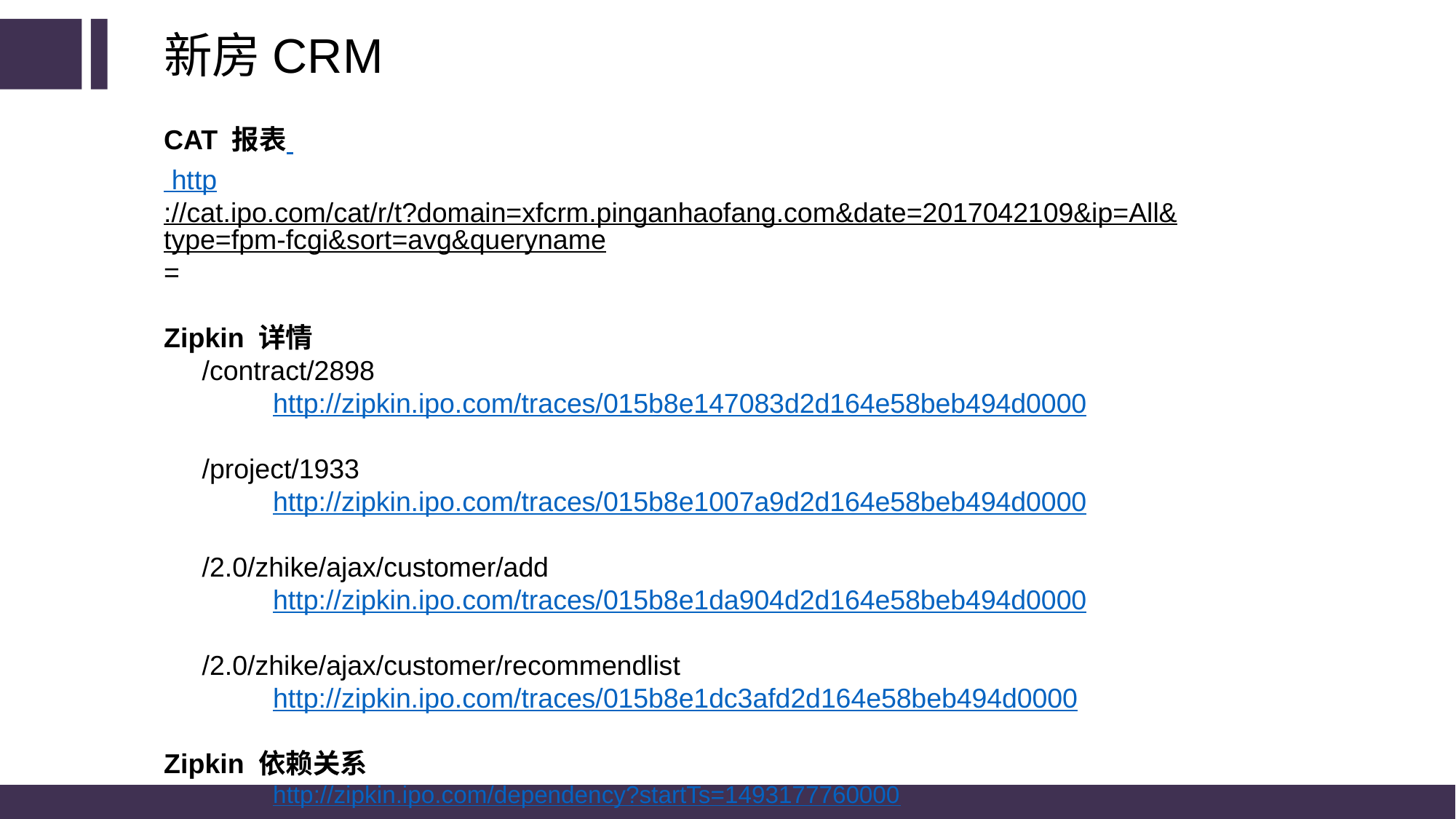

新房CRM
CAT 报表
 http://cat.ipo.com/cat/r/t?domain=xfcrm.pinganhaofang.com&date=2017042109&ip=All&type=fpm-fcgi&sort=avg&queryname=

Zipkin 详情
     /contract/2898
	http://zipkin.ipo.com/traces/015b8e147083d2d164e58beb494d0000

     /project/1933
	http://zipkin.ipo.com/traces/015b8e1007a9d2d164e58beb494d0000

     /2.0/zhike/ajax/customer/add
	http://zipkin.ipo.com/traces/015b8e1da904d2d164e58beb494d0000

     /2.0/zhike/ajax/customer/recommendlist
	http://zipkin.ipo.com/traces/015b8e1dc3afd2d164e58beb494d0000

Zipkin 依赖关系
	http://zipkin.ipo.com/dependency?startTs=1493177760000